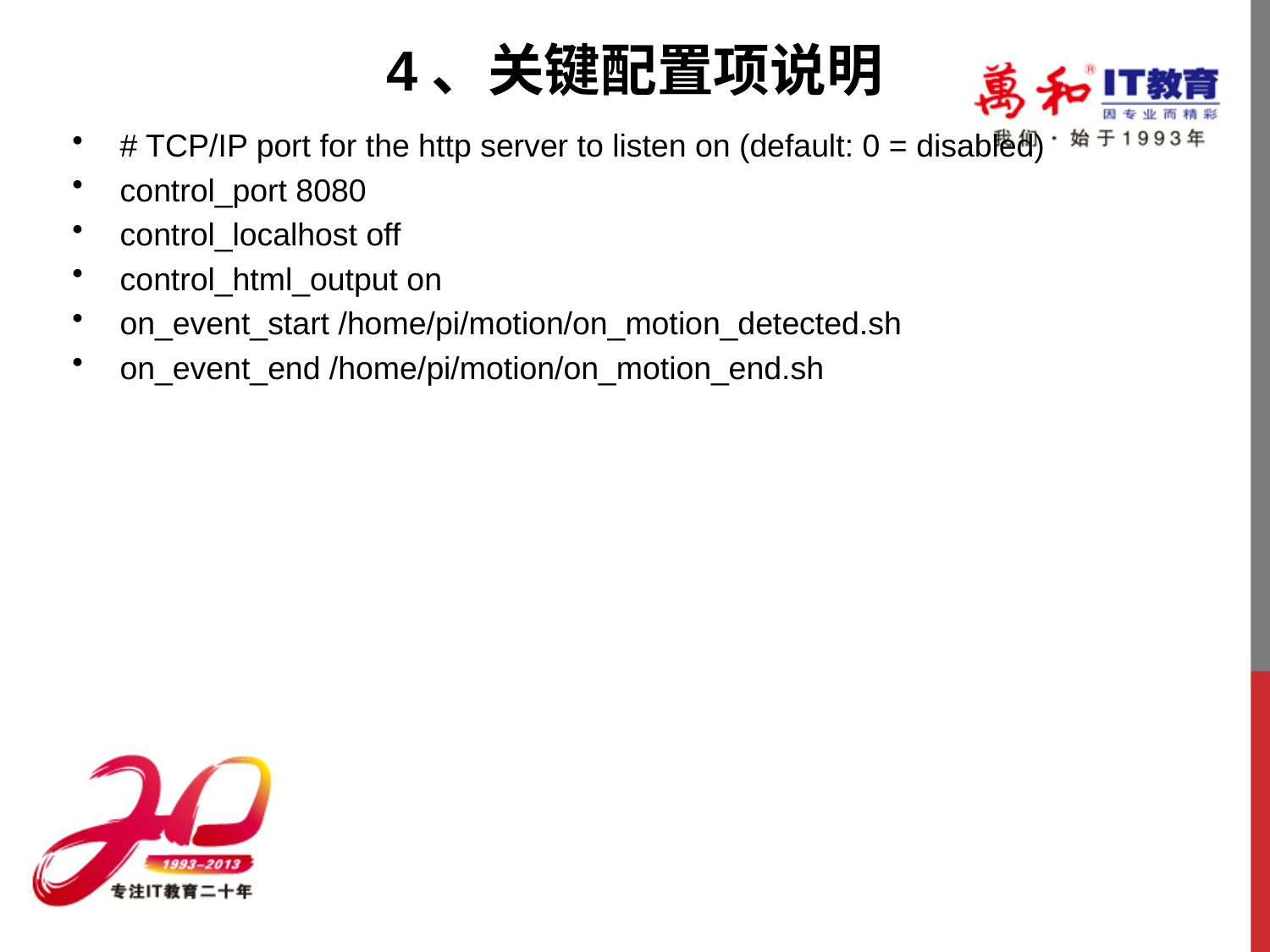

# 4、关键配置项说明
# TCP/IP port for the http server to listen on (default: 0 = disabled)
control_port 8080
control_localhost off
control_html_output on
on_event_start /home/pi/motion/on_motion_detected.sh
on_event_end /home/pi/motion/on_motion_end.sh